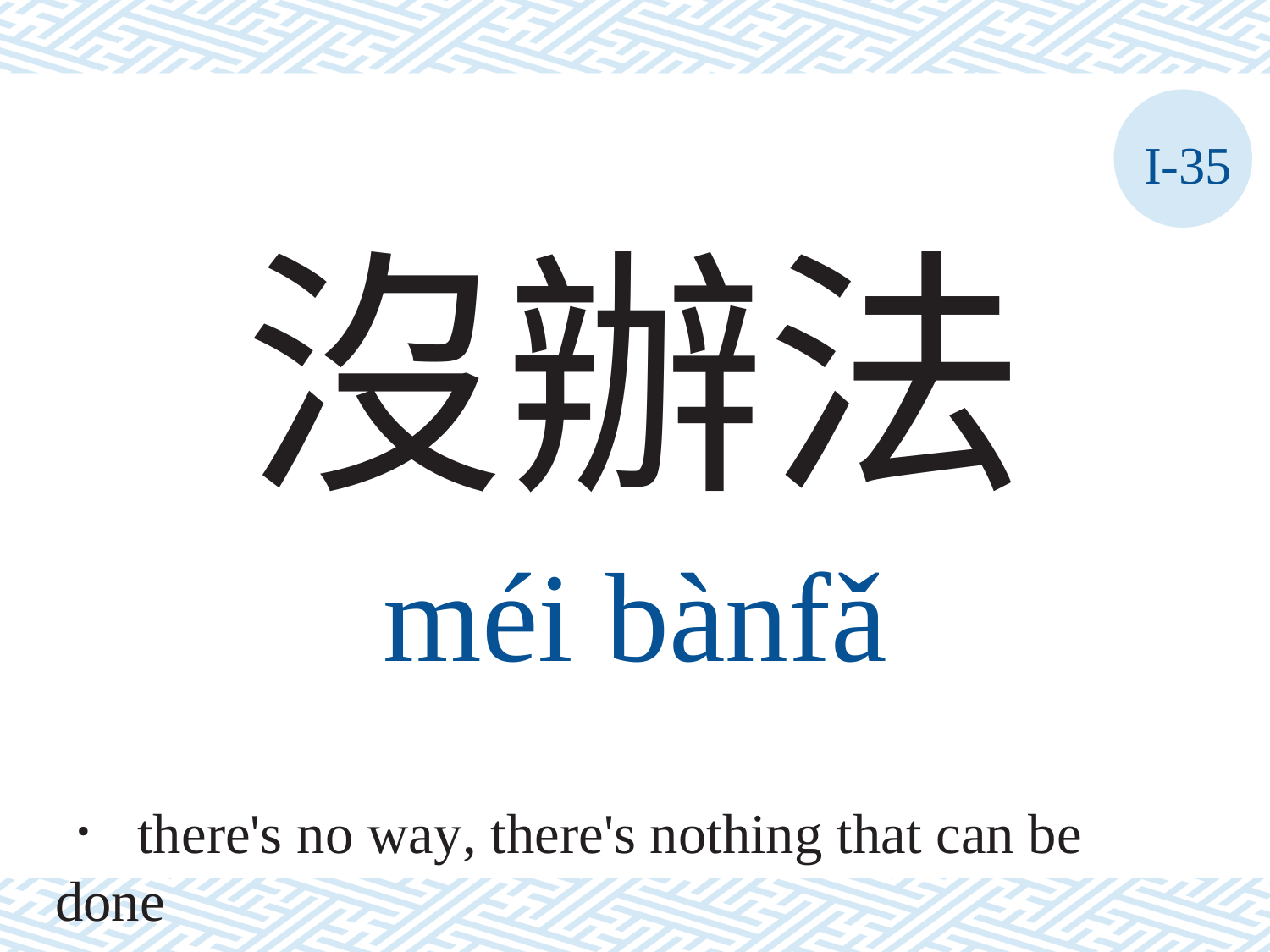

I-35
沒辦法
méi	bànfǎ
． there's no way, there's nothing that can be done